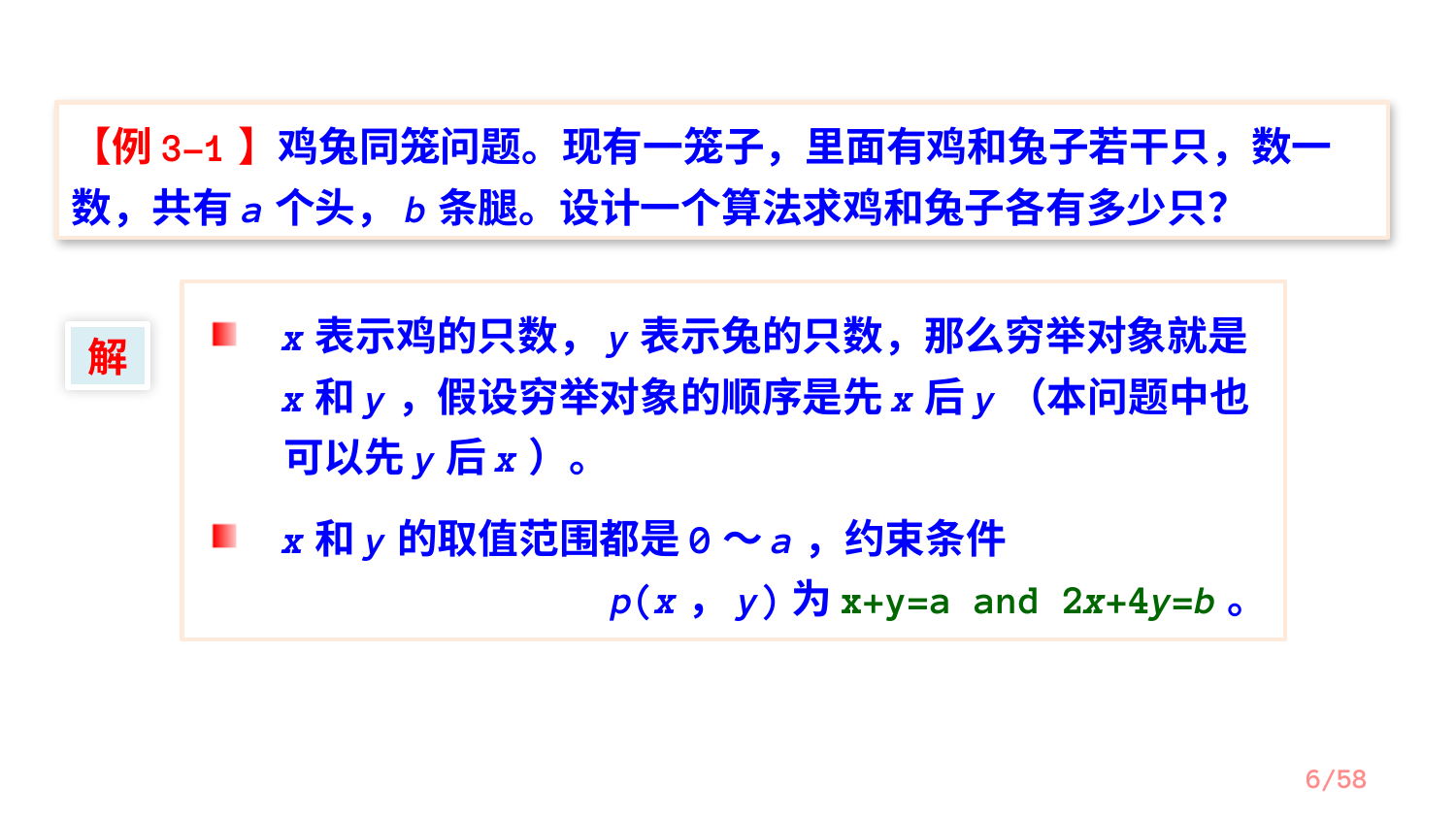

【例3-1】鸡兔同笼问题。现有一笼子，里面有鸡和兔子若干只，数一数，共有a个头，b条腿。设计一个算法求鸡和兔子各有多少只？
x表示鸡的只数，y表示兔的只数，那么穷举对象就是x和y，假设穷举对象的顺序是先x后y（本问题中也可以先y后x）。
x和y的取值范围都是0～a，约束条件				   p(x，y)为x+y=a and 2x+4y=b。
解
6/58